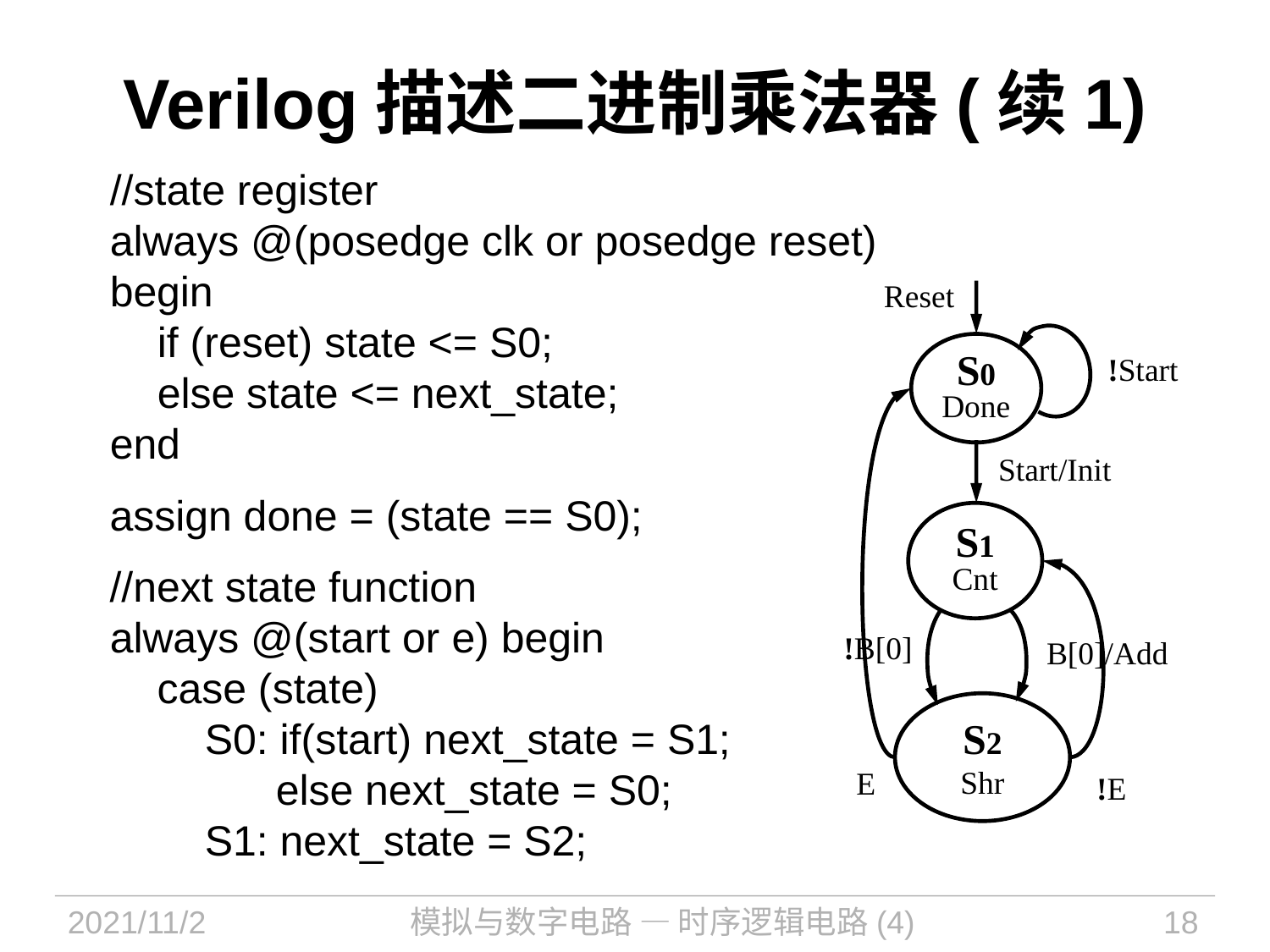

# Verilog描述二进制乘法器(续1)
	//state register
	always @(posedge clk or posedge reset)
	begin
	    if (reset) state <= S0;
	    else state <= next_state;
	end

    assign done = (state == S0);

    //next state function
	always @(start or e) begin
        case (state)
	        S0: if(start) next_state = S1;
	              else next_state = S0;
	        S1: next_state = S2;
Reset

S0
Done
!Start

Start/Init
S1
Cnt

!B[0]
B[0]/Add
S2
Shr
E
!E
2021/11/2
模拟与数字电路 — 时序逻辑电路(4)
18